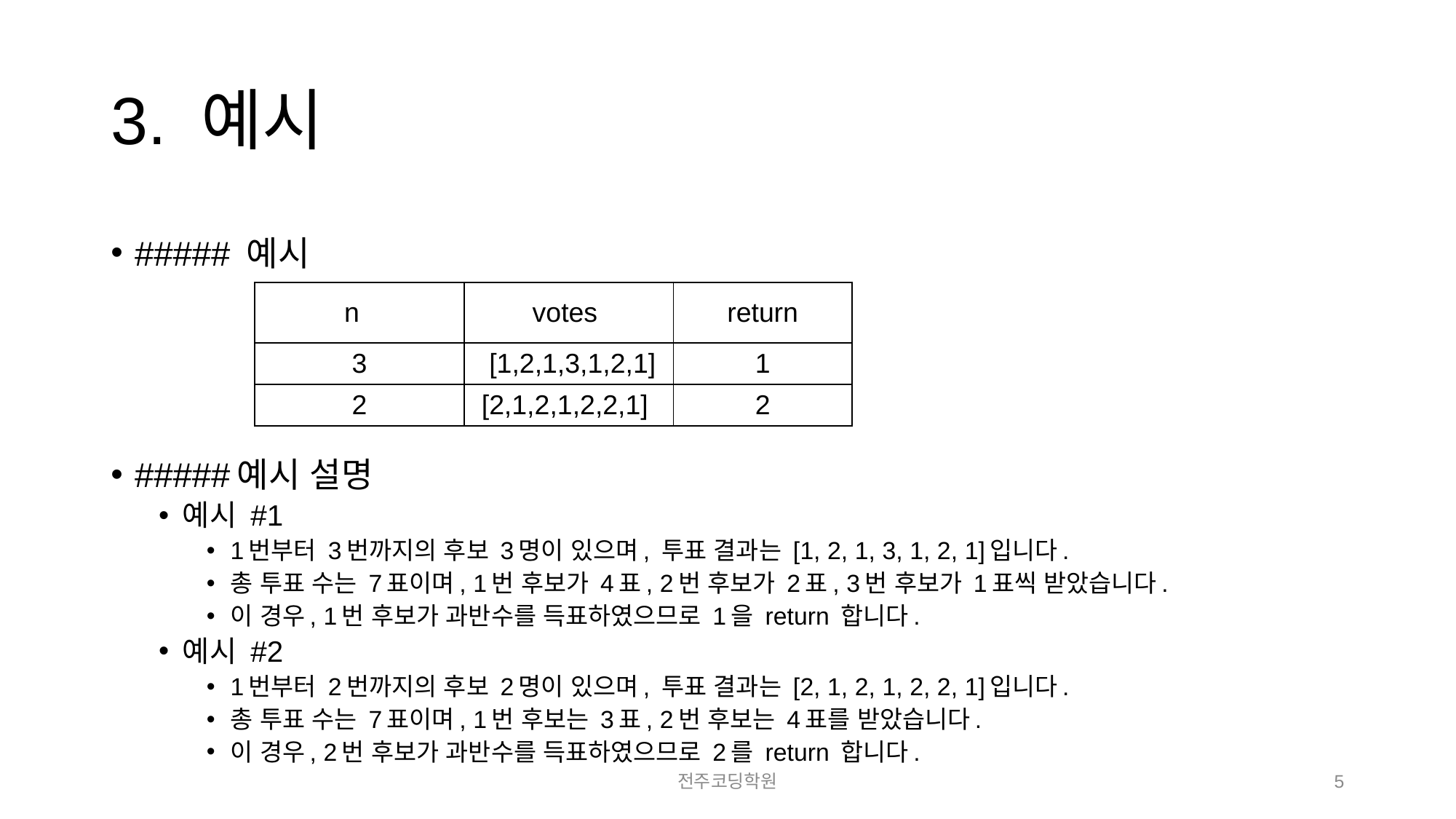

# 3. 예시
##### 예시

#####예시 설명
예시 #1
1번부터 3번까지의 후보 3명이 있으며, 투표 결과는 [1, 2, 1, 3, 1, 2, 1]입니다.
총 투표 수는 7표이며, 1번 후보가 4표, 2번 후보가 2표, 3번 후보가 1표씩 받았습니다.
이 경우, 1번 후보가 과반수를 득표하였으므로 1을 return 합니다.
예시 #2
1번부터 2번까지의 후보 2명이 있으며, 투표 결과는 [2, 1, 2, 1, 2, 2, 1]입니다.
총 투표 수는 7표이며, 1번 후보는 3표, 2번 후보는 4표를 받았습니다.
이 경우, 2번 후보가 과반수를 득표하였으므로 2를 return 합니다.
| n | votes | return |
| --- | --- | --- |
| 3 | [1,2,1,3,1,2,1] | 1 |
| 2 | [2,1,2,1,2,2,1] | 2 |
전주코딩학원
5